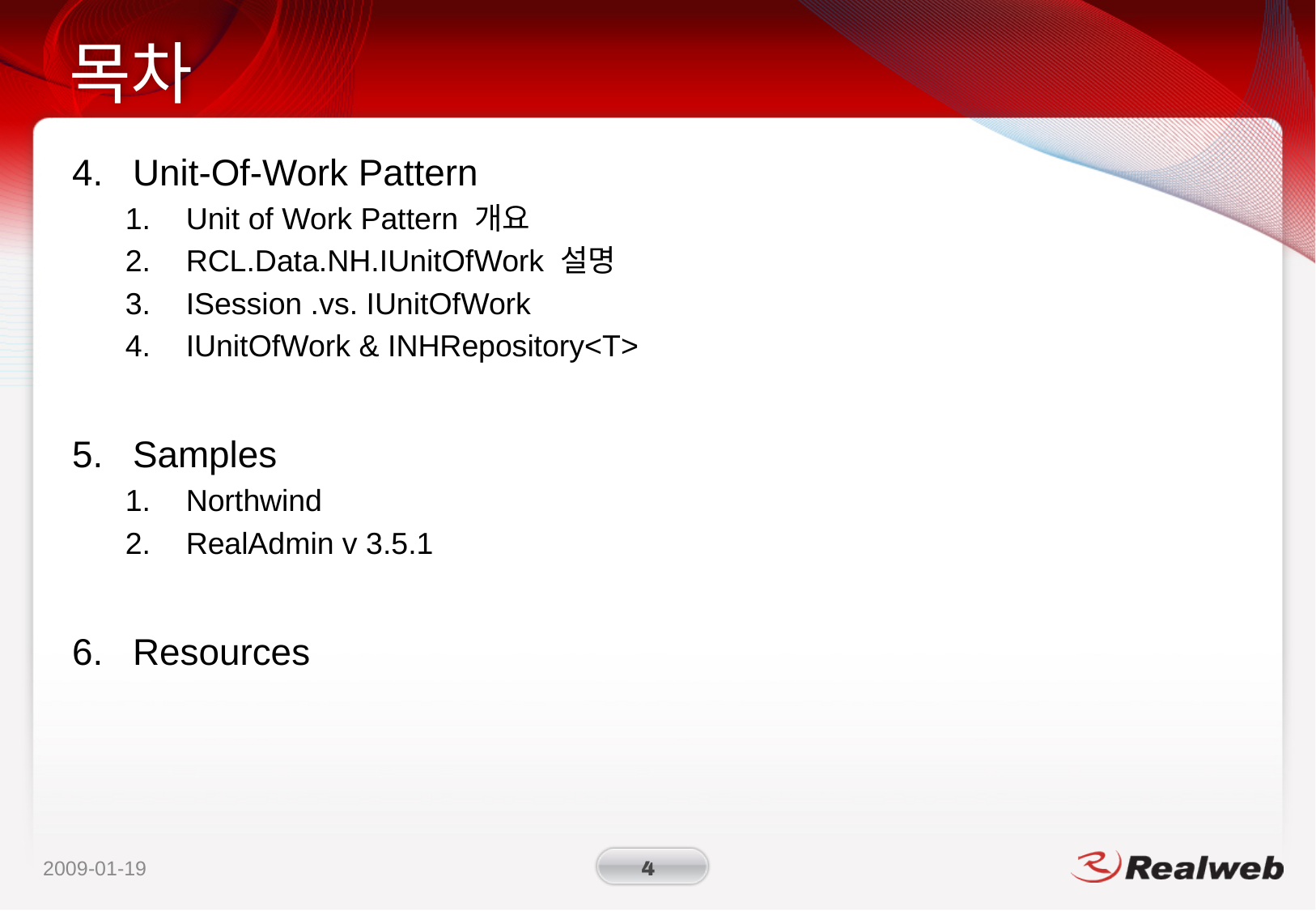

Unit-Of-Work Pattern
Unit of Work Pattern 개요
RCL.Data.NH.IUnitOfWork 설명
ISession .vs. IUnitOfWork
IUnitOfWork & INHRepository<T>

Samples
Northwind
RealAdmin v 3.5.1

Resources

2009-01-19
4